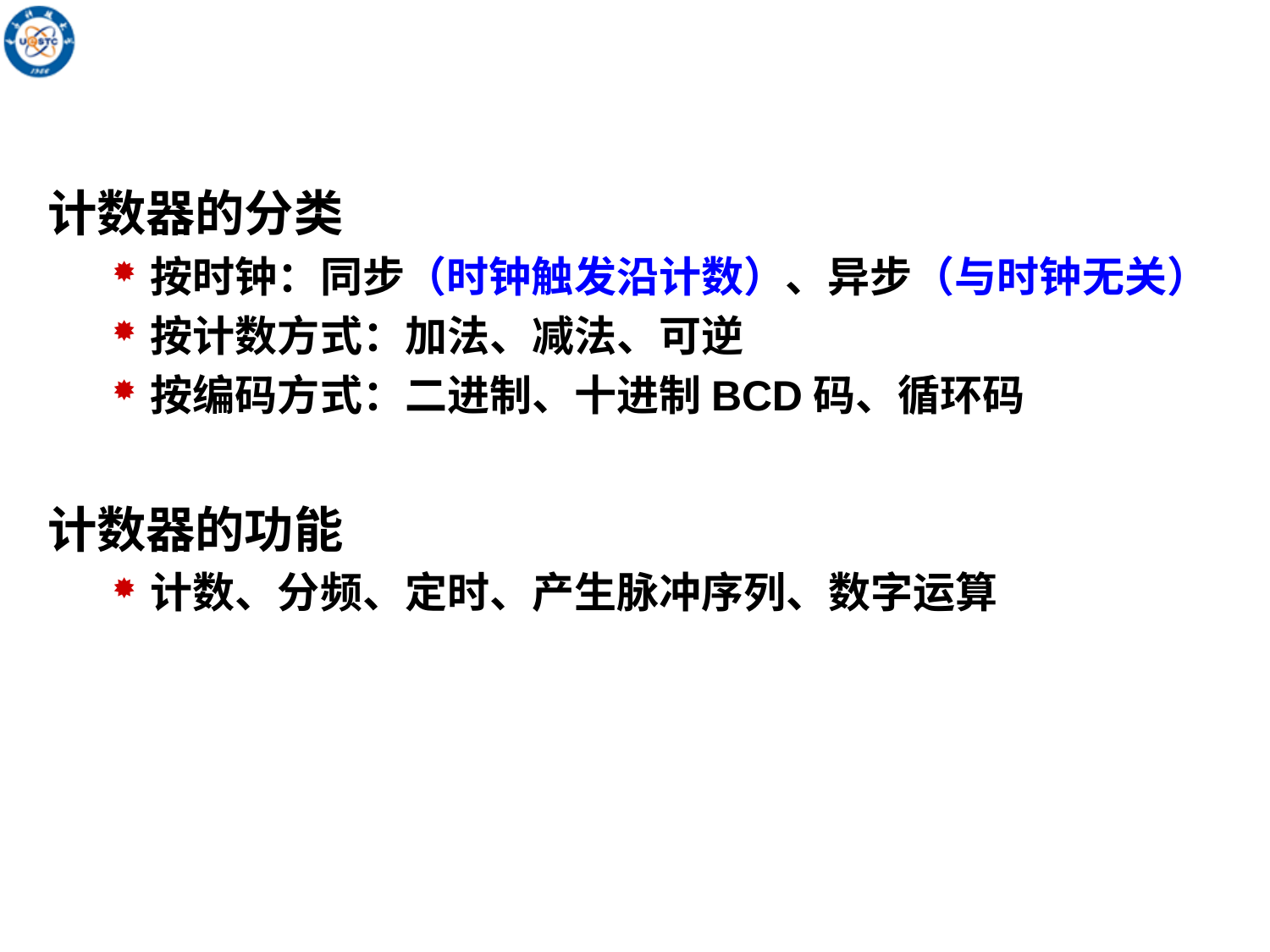

计数器的分类
按时钟：同步（时钟触发沿计数）、异步（与时钟无关）
按计数方式：加法、减法、可逆
按编码方式：二进制、十进制BCD码、循环码

计数器的功能
计数、分频、定时、产生脉冲序列、数字运算